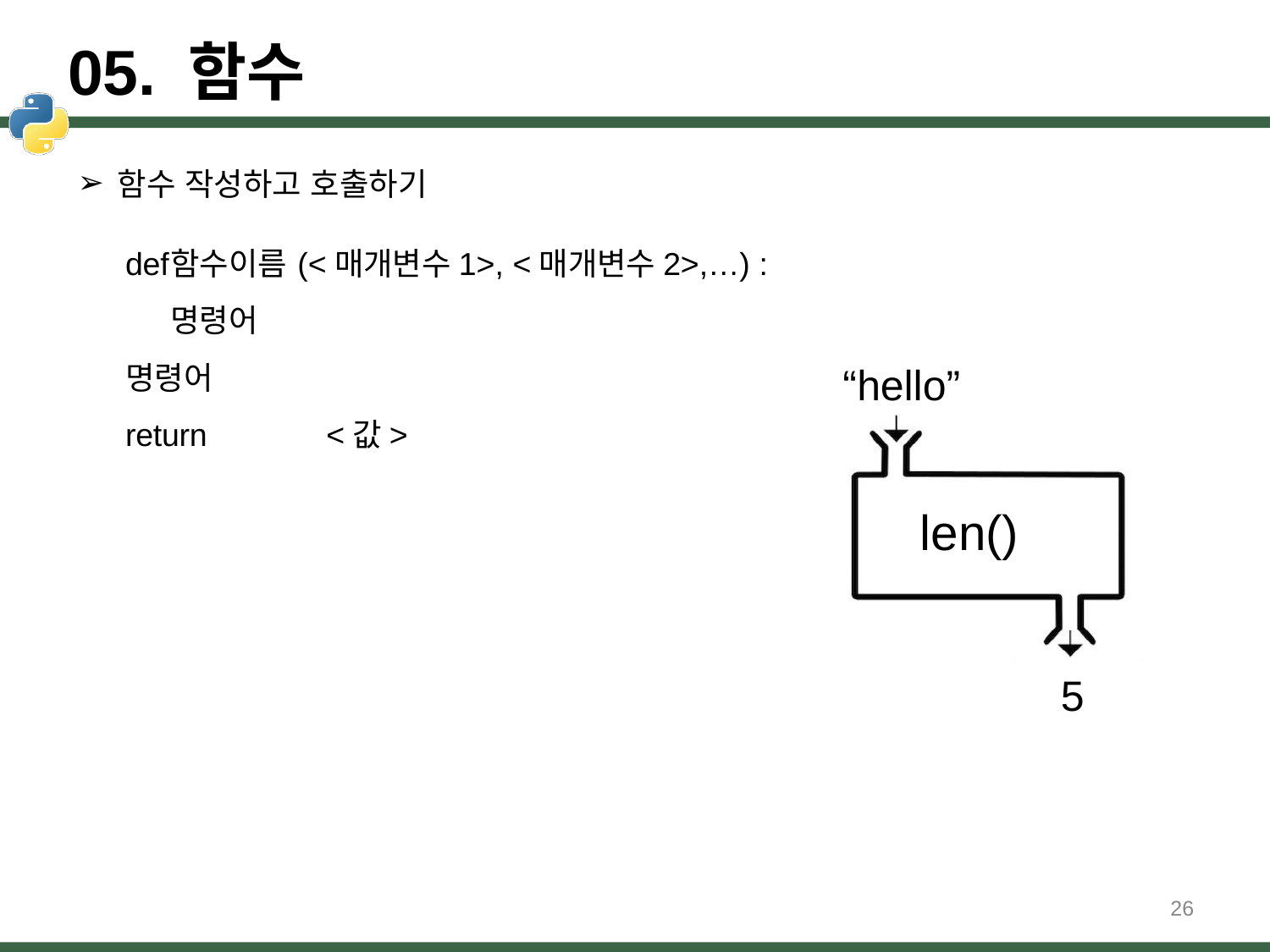

# 05. 함수

함수 작성하고 호출하기
def	함수이름	(<매개변수1>, <매개변수2>,…) :  명령어
명령어
return	<값>
“hello”

len()

5
26